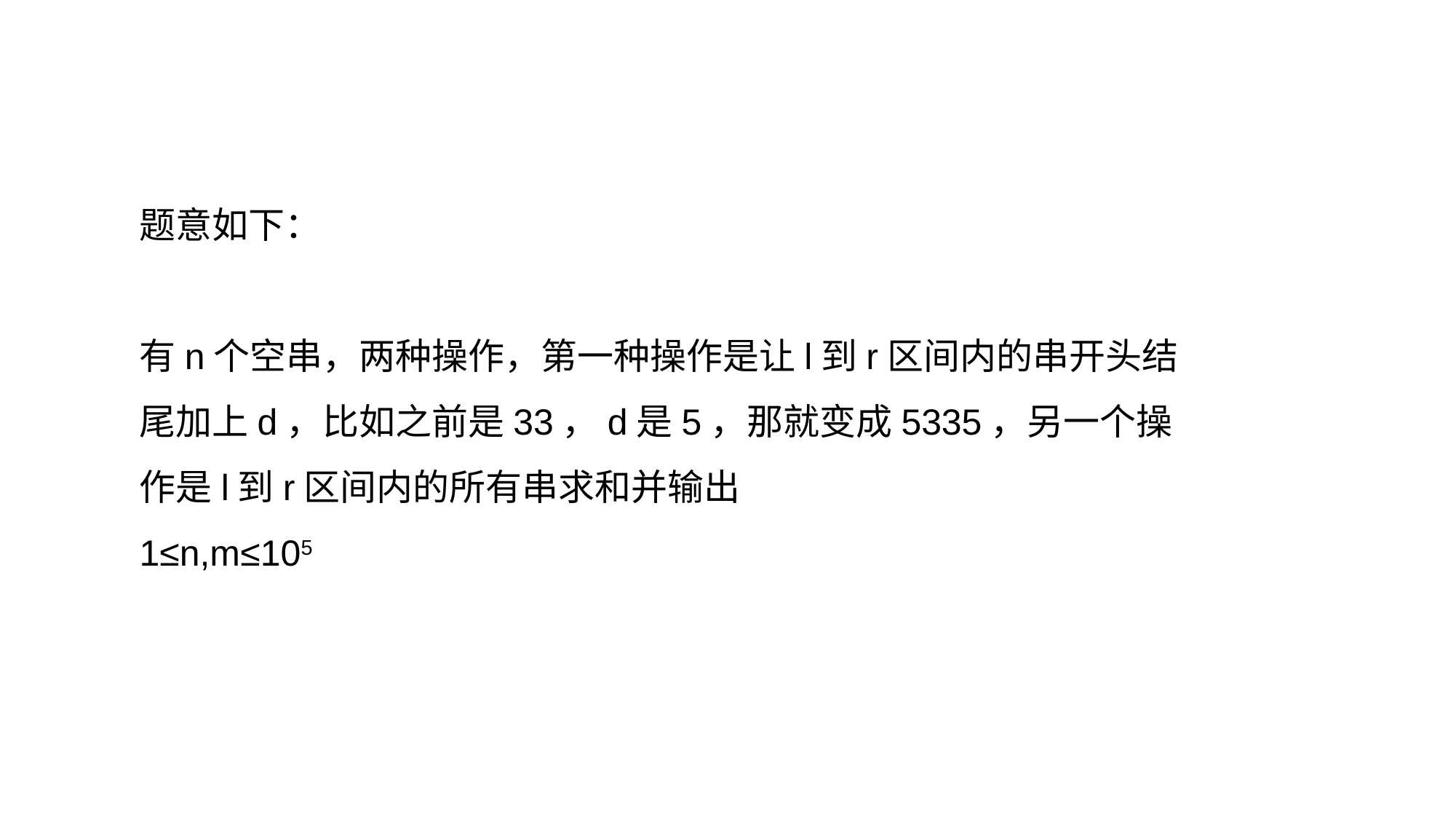

题意如下：

有n个空串，两种操作，第一种操作是让l到r区间内的串开头结尾加上d，比如之前是33，d是5，那就变成5335，另一个操作是l到r区间内的所有串求和并输出
1≤n,m≤105